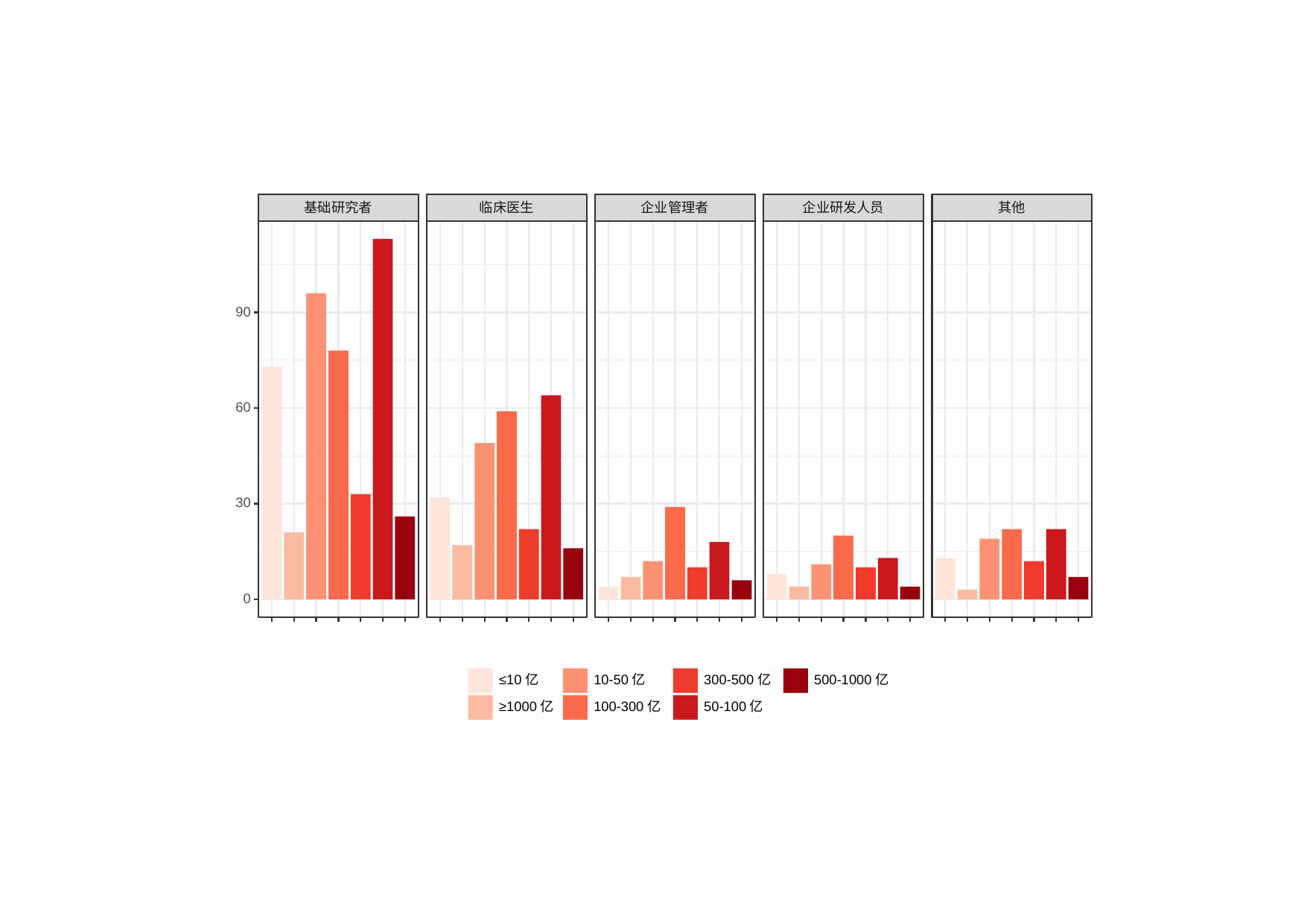

基础研究者
临床医生
企业管理者
企业研发人员
其他

90

60

30

0

300-500亿
≤10亿
10-50亿
500-1000亿

100-300亿
≥1000亿
50-100亿